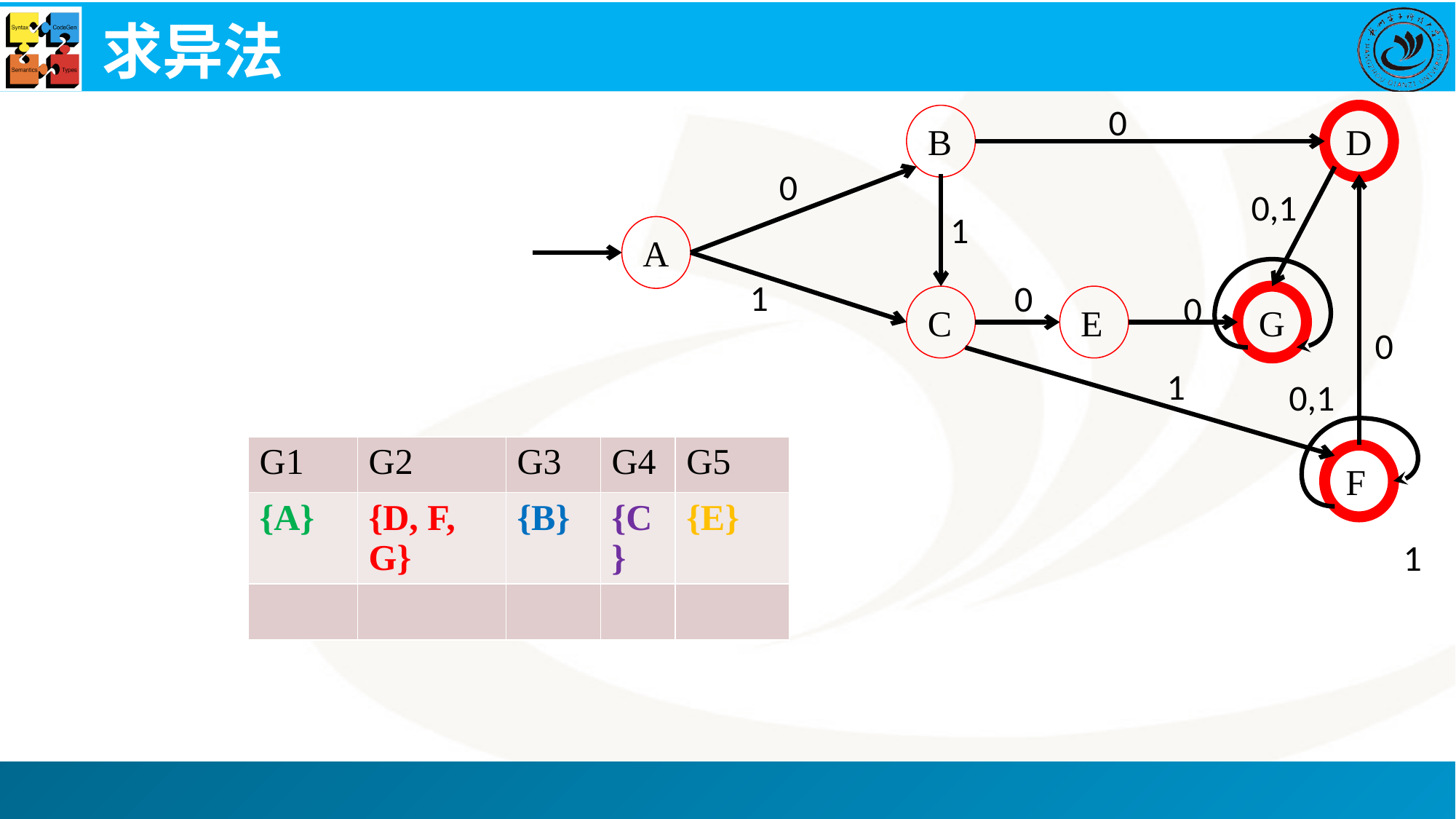

# 求异法
0
B
D
0
0,1
1
A
1
0
0
C
E
G
0
1
0,1
F
1
| G1 | G2 | G3 | G4 | G5 |
| --- | --- | --- | --- | --- |
| {A} | {D, F, G} | {B} | {C} | {E} |
|  |  |  |  |  |
95